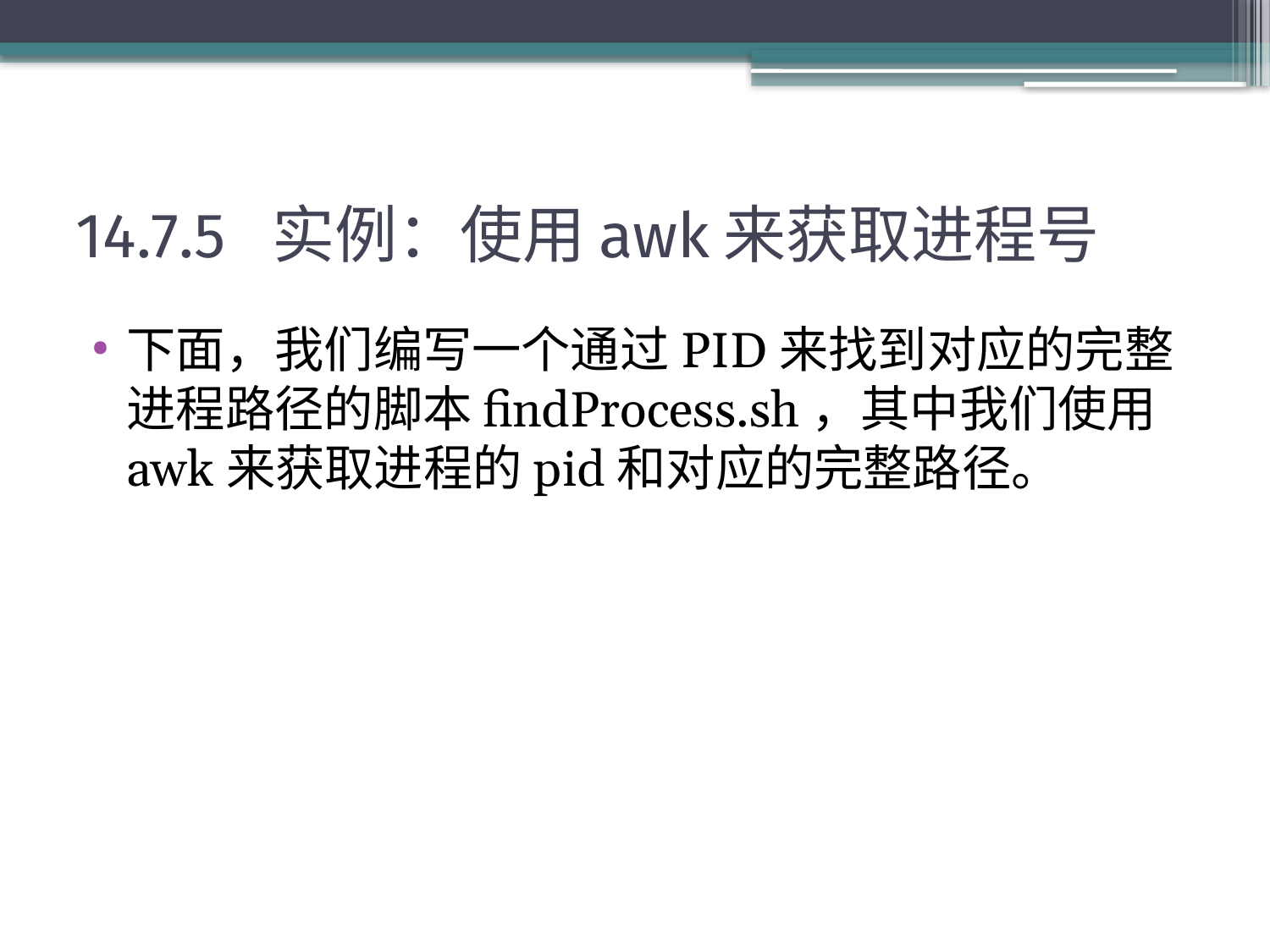

# 14.7.5  实例：使用awk来获取进程号
下面，我们编写一个通过PID来找到对应的完整进程路径的脚本findProcess.sh，其中我们使用awk来获取进程的pid和对应的完整路径。